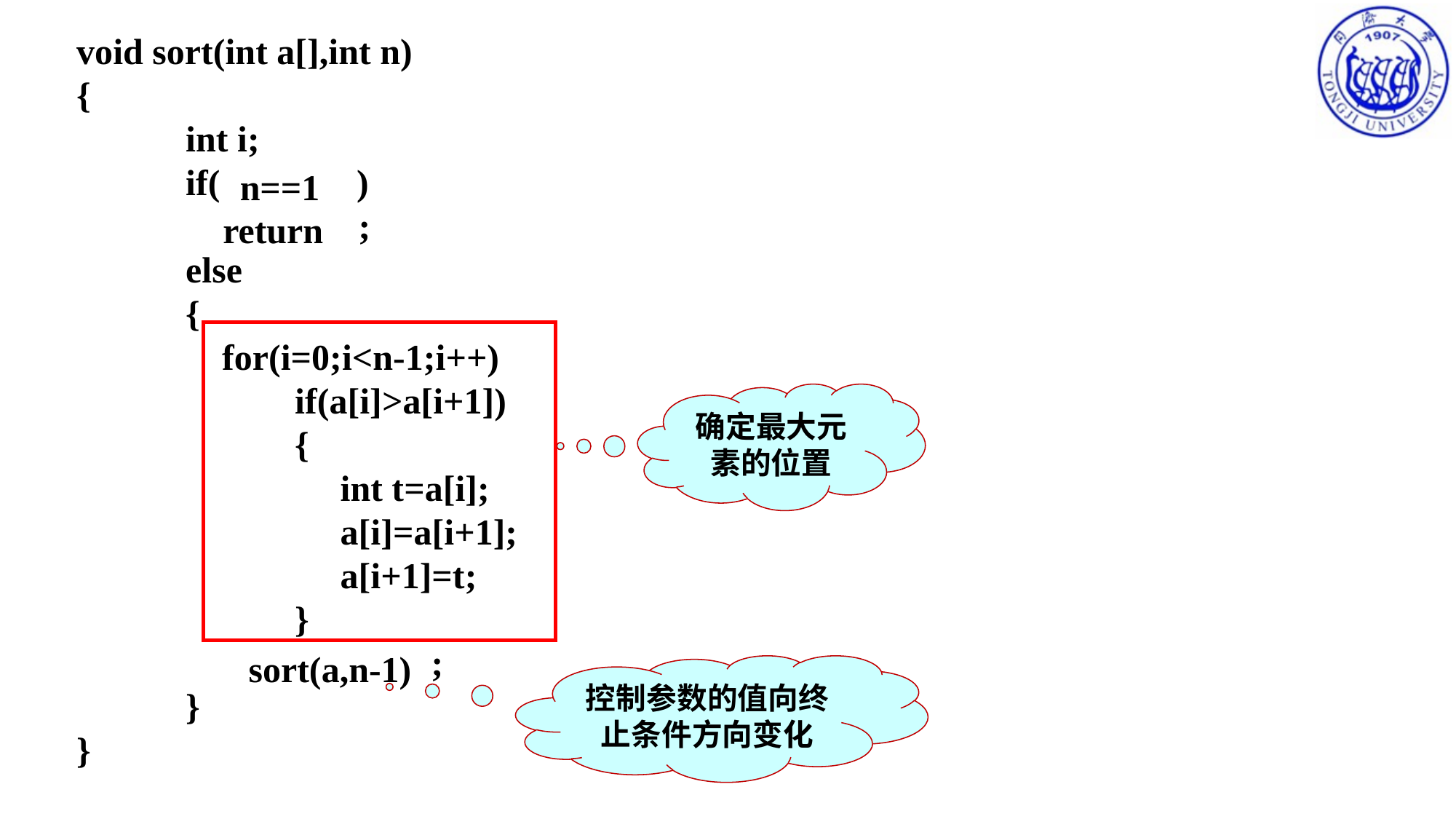

void sort(int a[],int n)
{
            int i;
	if(               )
	                   ;
	else
	{
                for(i=0;i<n-1;i++)
		if(a[i]>a[i+1])
		{
                             int t=a[i];
		     a[i]=a[i+1];
		     a[i+1]=t;
		}
		               ;
	}
}
n==1
return

确定最大元素的位置
sort(a,n-1)
控制参数的值向终止条件方向变化